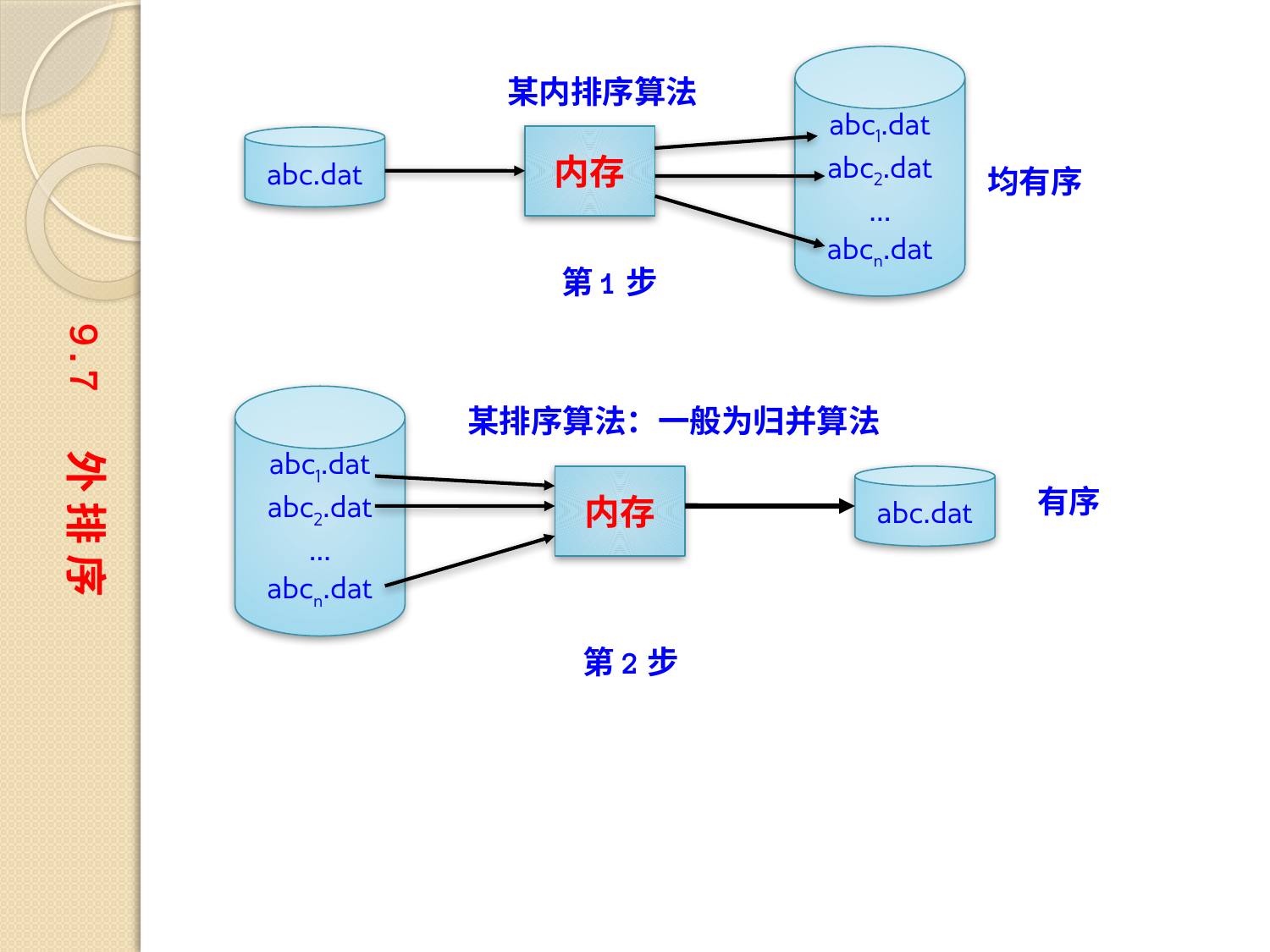

abc1.dat
abc2.dat
…
abcn.dat

某内排序算法
内存
abc.dat

均有序

第1步
9.7  外 排 序

abc1.dat
abc2.dat
…
abcn.dat

某排序算法：一般为归并算法
内存
abc.dat
有序

第2步